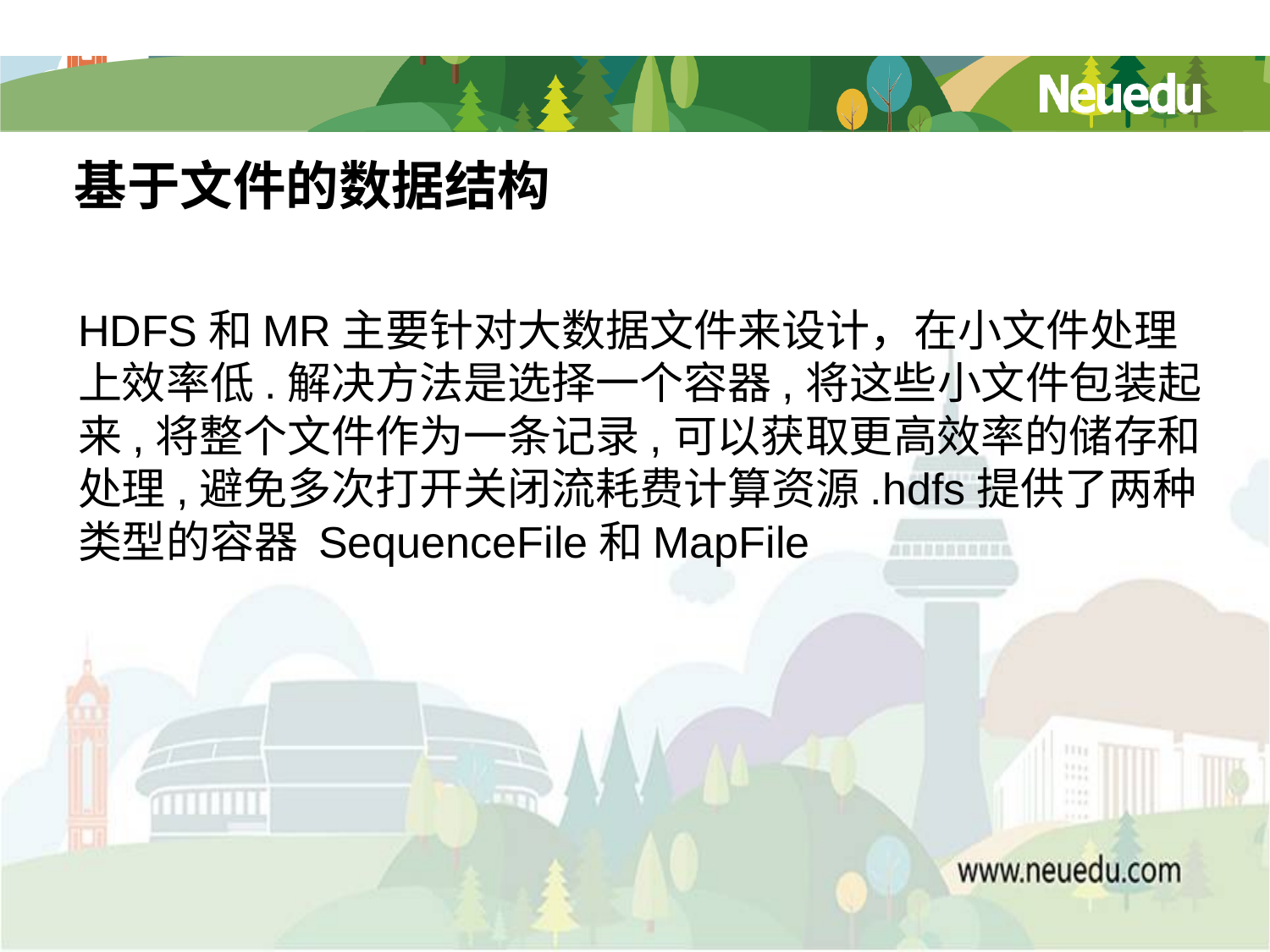

# 基于文件的数据结构
HDFS和MR主要针对大数据文件来设计，在小文件处理上效率低.解决方法是选择一个容器,将这些小文件包装起来,将整个文件作为一条记录,可以获取更高效率的储存和处理,避免多次打开关闭流耗费计算资源.hdfs提供了两种类型的容器 SequenceFile和MapFile